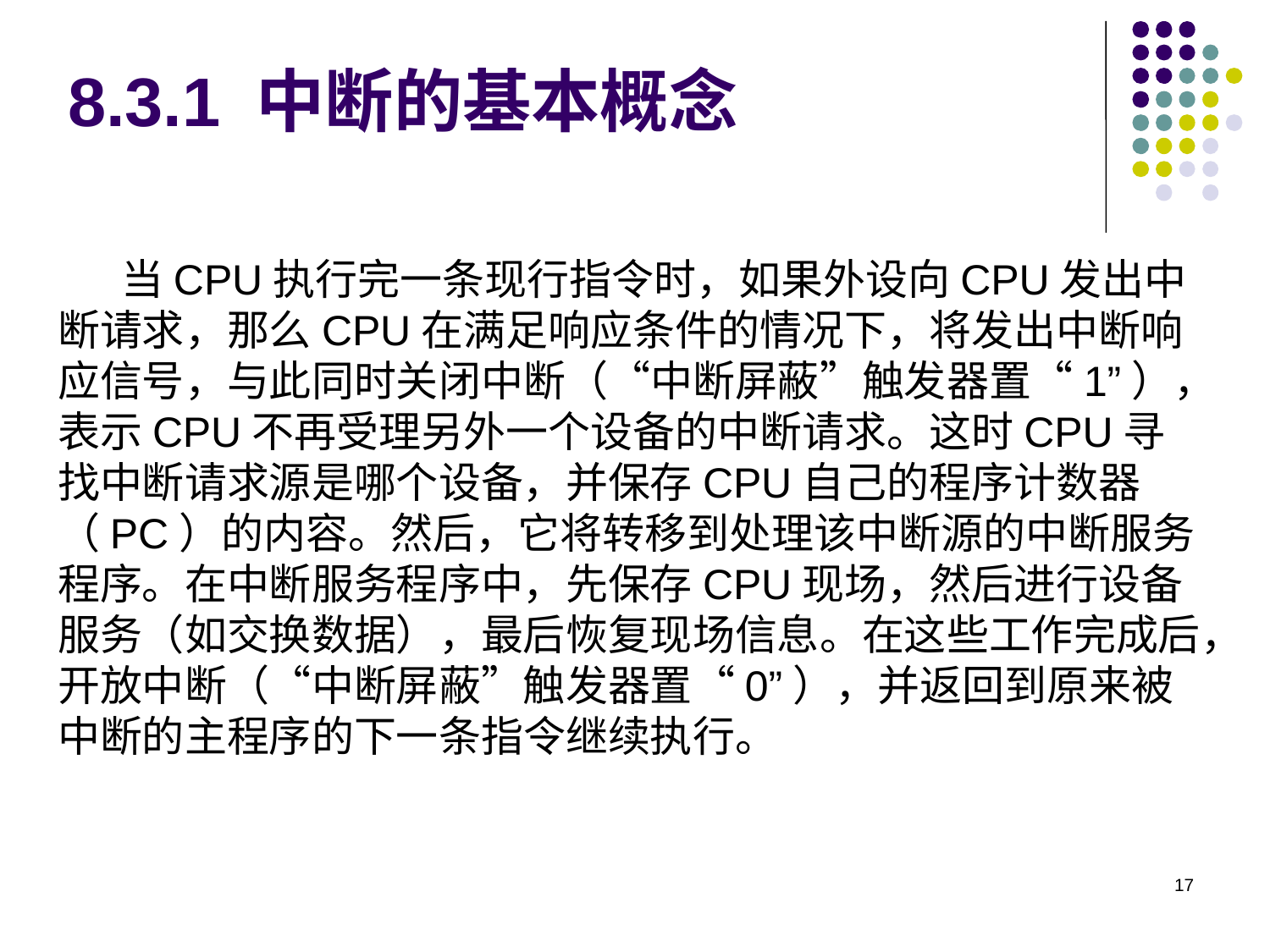

# 8.3.1 中断的基本概念
当CPU执行完一条现行指令时，如果外设向CPU发出中断请求，那么CPU在满足响应条件的情况下，将发出中断响应信号，与此同时关闭中断（“中断屏蔽”触发器置“1”），表示CPU不再受理另外一个设备的中断请求。这时CPU寻找中断请求源是哪个设备，并保存CPU自己的程序计数器（PC）的内容。然后，它将转移到处理该中断源的中断服务程序。在中断服务程序中，先保存CPU现场，然后进行设备服务（如交换数据），最后恢复现场信息。在这些工作完成后，开放中断（“中断屏蔽”触发器置“0”），并返回到原来被中断的主程序的下一条指令继续执行。
17